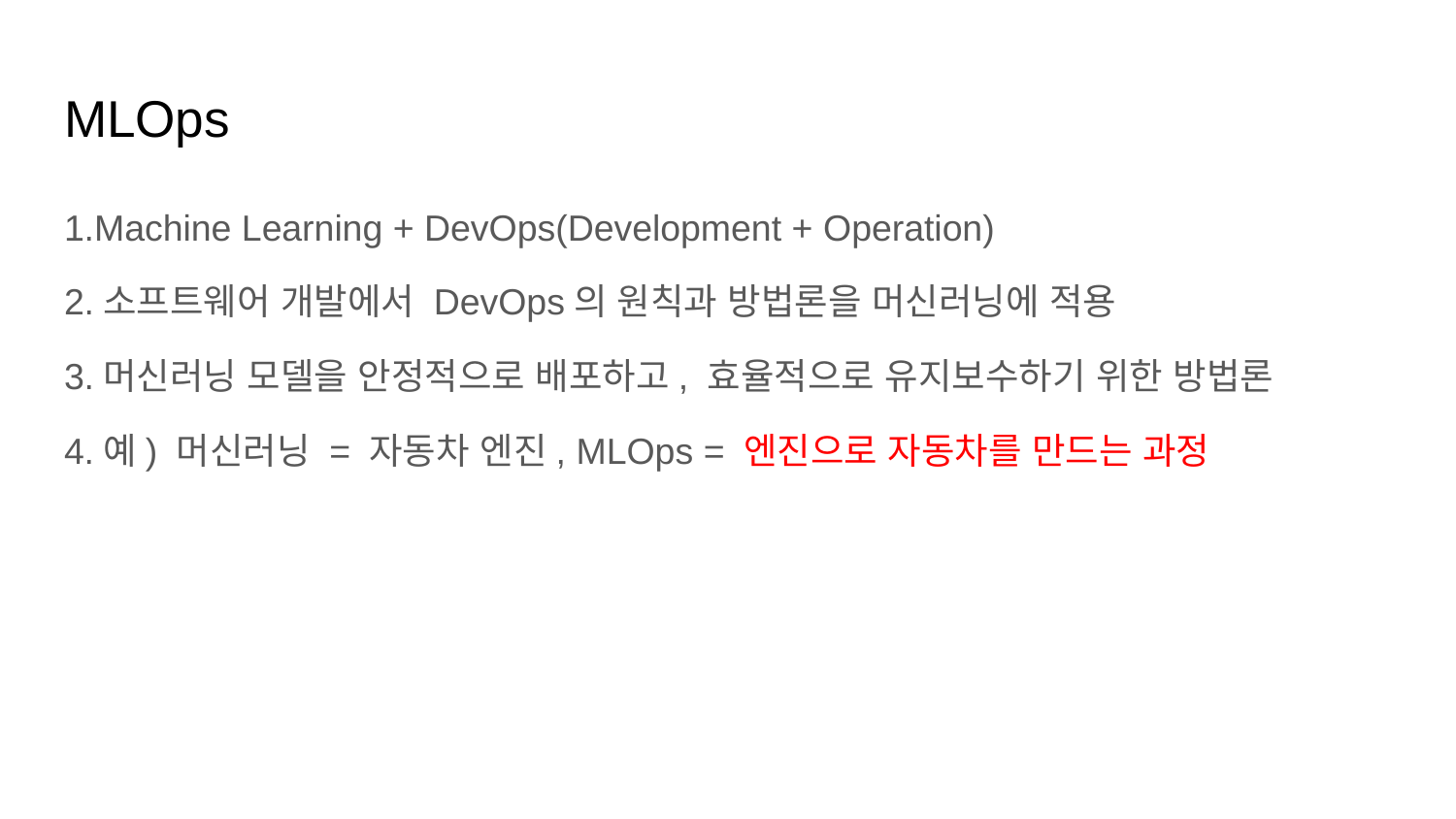

# MLOps
1.Machine Learning + DevOps(Development + Operation)
2.소프트웨어 개발에서 DevOps의 원칙과 방법론을 머신러닝에 적용
3.머신러닝 모델을 안정적으로 배포하고, 효율적으로 유지보수하기 위한 방법론
4.예) 머신러닝 = 자동차 엔진, MLOps = 엔진으로 자동차를 만드는 과정